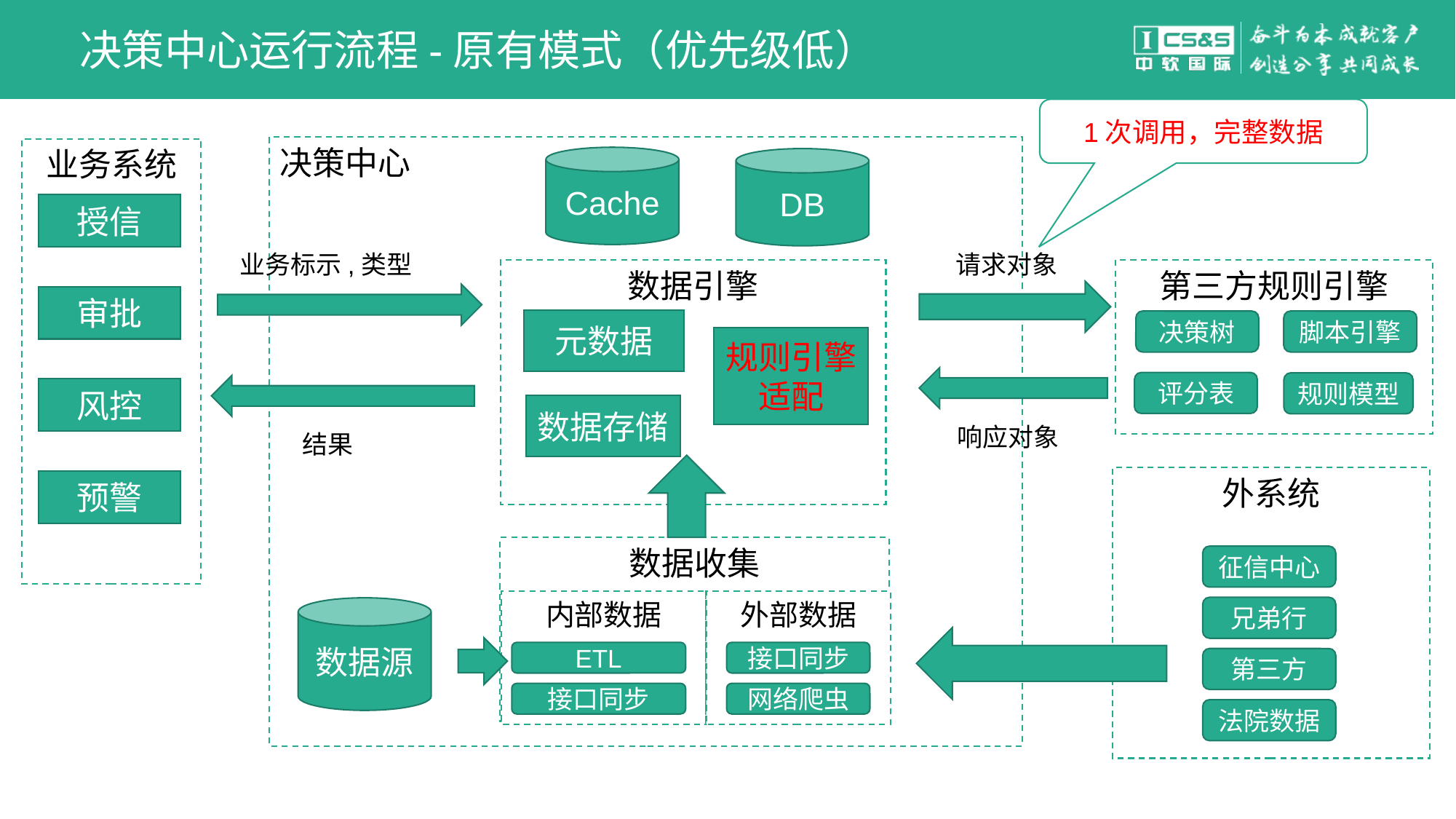

# 决策中心运行流程-原有模式（优先级低）
1次调用，完整数据
决策中心
业务系统
Cache
DB
授信
业务标示,类型
请求对象
第三方规则引擎
数据引擎

审批
元数据
脚本引擎
决策树
规则引擎适配

评分表
规则模型

风控
数据存储
响应对象
结果

外系统
预警
数据收集
征信中心
内部数据
外部数据
兄弟行
数据源

ETL
接口同步
第三方
接口同步
网络爬虫
法院数据